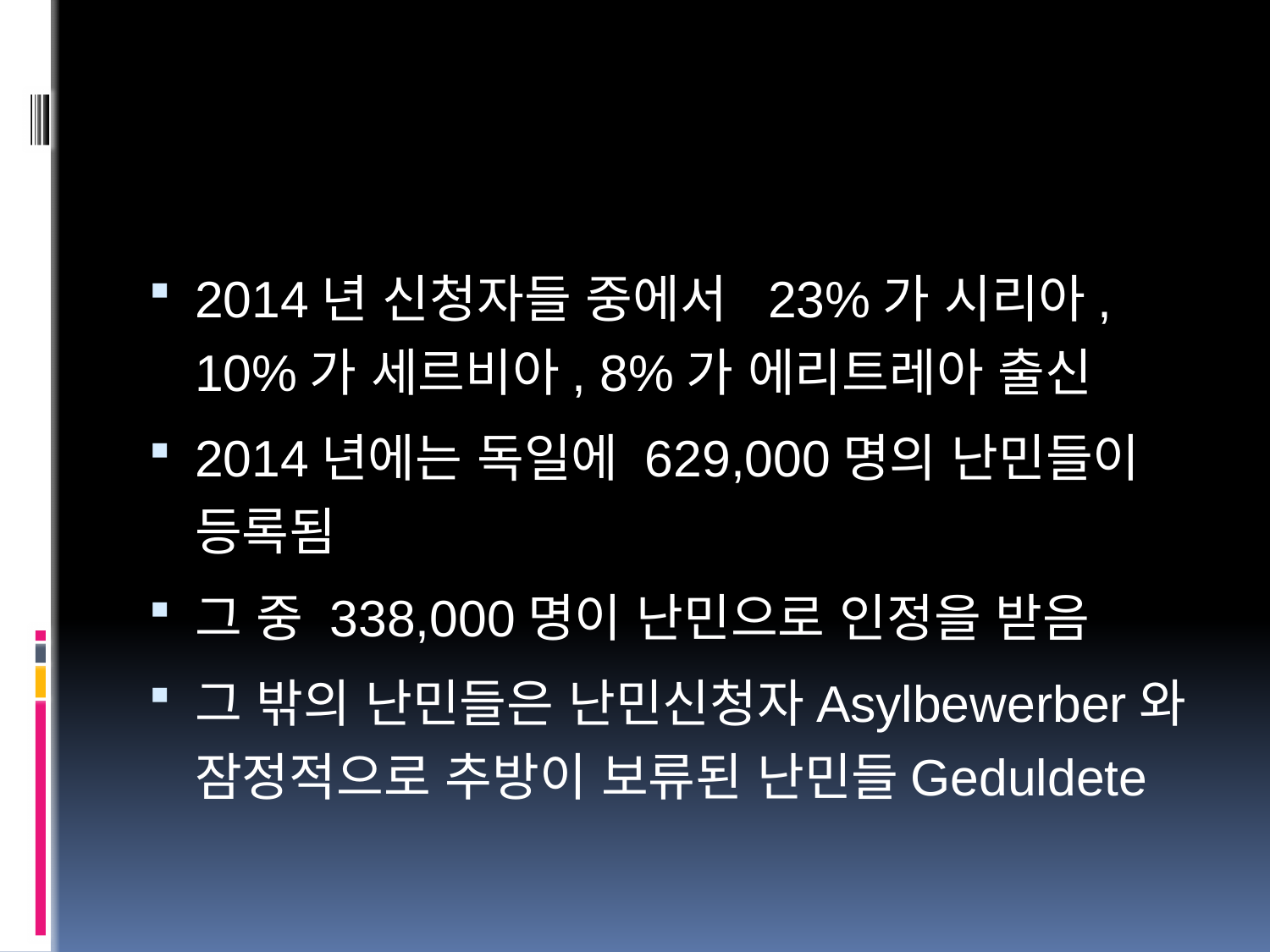

#
2014년 신청자들 중에서  23%가 시리아, 10%가 세르비아, 8%가 에리트레아 출신
2014년에는 독일에 629,000명의 난민들이 등록됨
그 중 338,000명이 난민으로 인정을 받음
그 밖의 난민들은 난민신청자Asylbewerber와 잠정적으로 추방이 보류된 난민들Geduldete